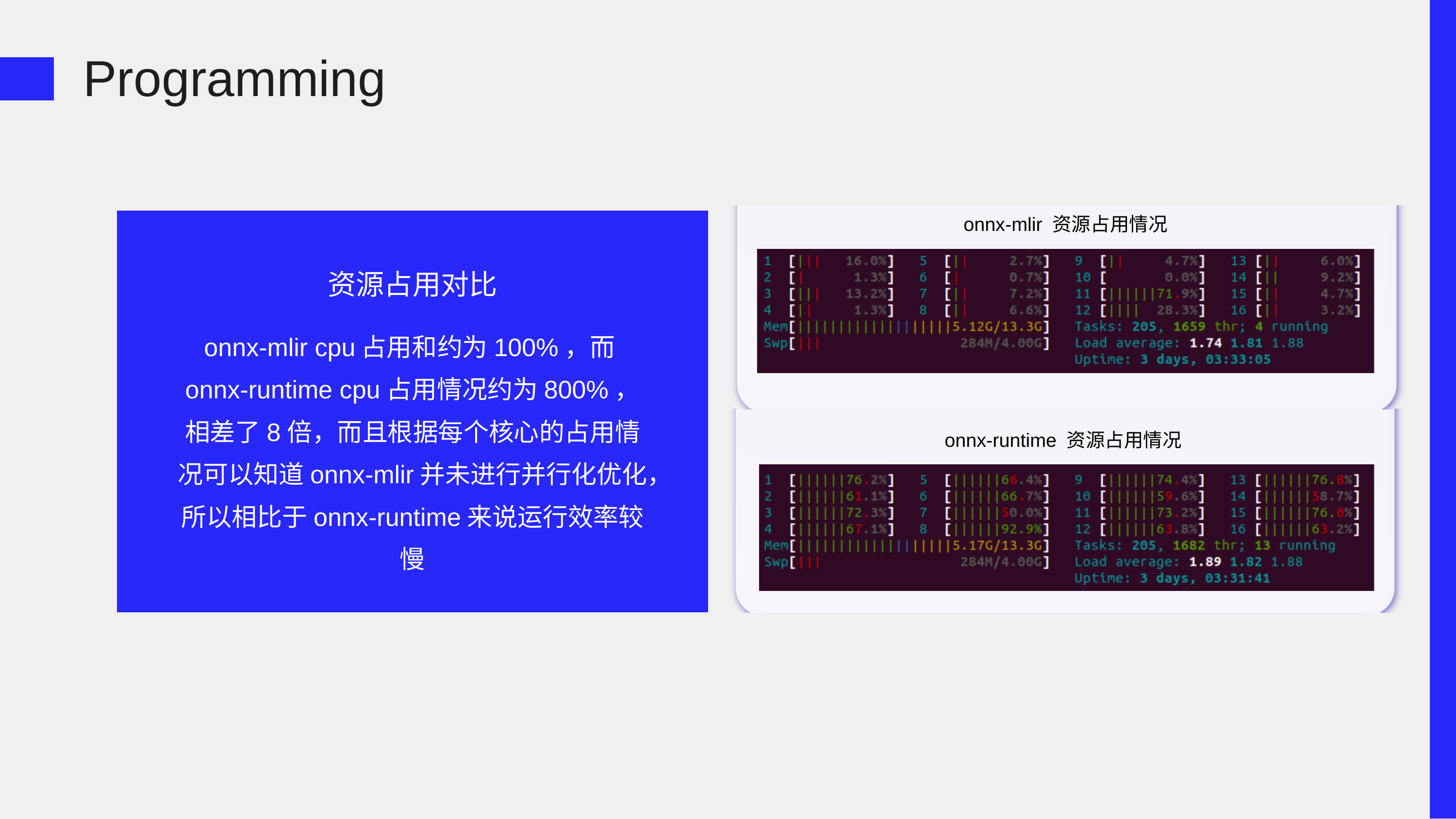

Programming

onnx-mlir 资源占用情况

资源占用对比
onnx-mlir cpu占用和约为100%，而onnx-runtime cpu占用情况约为800%，相差了8倍，而且根据每个核心的占用情况可以知道onnx-mlir并未进行并行化优化，所以相比于onnx-runtime来说运行效率较慢

onnx-runtime 资源占用情况